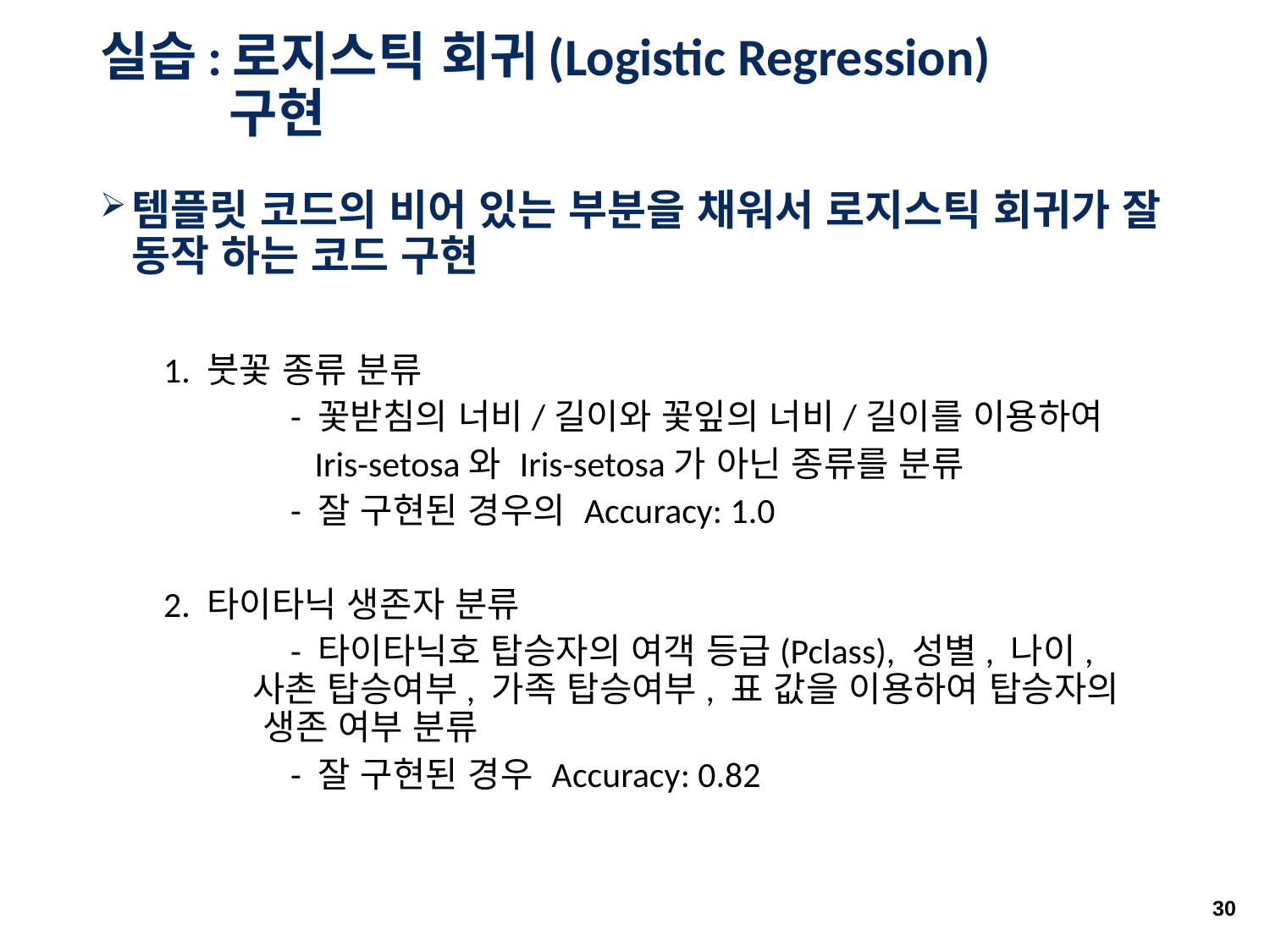

# 실습:로지스틱 회귀(Logistic Regression) 구현
템플릿 코드의 비어 있는 부분을 채워서 로지스틱 회귀가 잘 동작 하는 코드 구현

1. 붓꽃 종류 분류
	- 꽃받침의 너비/길이와 꽃잎의 너비/길이를 이용하여
	   Iris-setosa와 Iris-setosa가 아닌 종류를 분류
	- 잘 구현된 경우의 Accuracy: 1.0

2. 타이타닉 생존자 분류
	- 타이타닉호 탑승자의 여객 등급(Pclass), 성별, 나이,
          사촌 탑승여부, 가족 탑승여부, 표 값을 이용하여 탑승자의
          생존 여부 분류
	- 잘 구현된 경우 Accuracy: 0.82

30